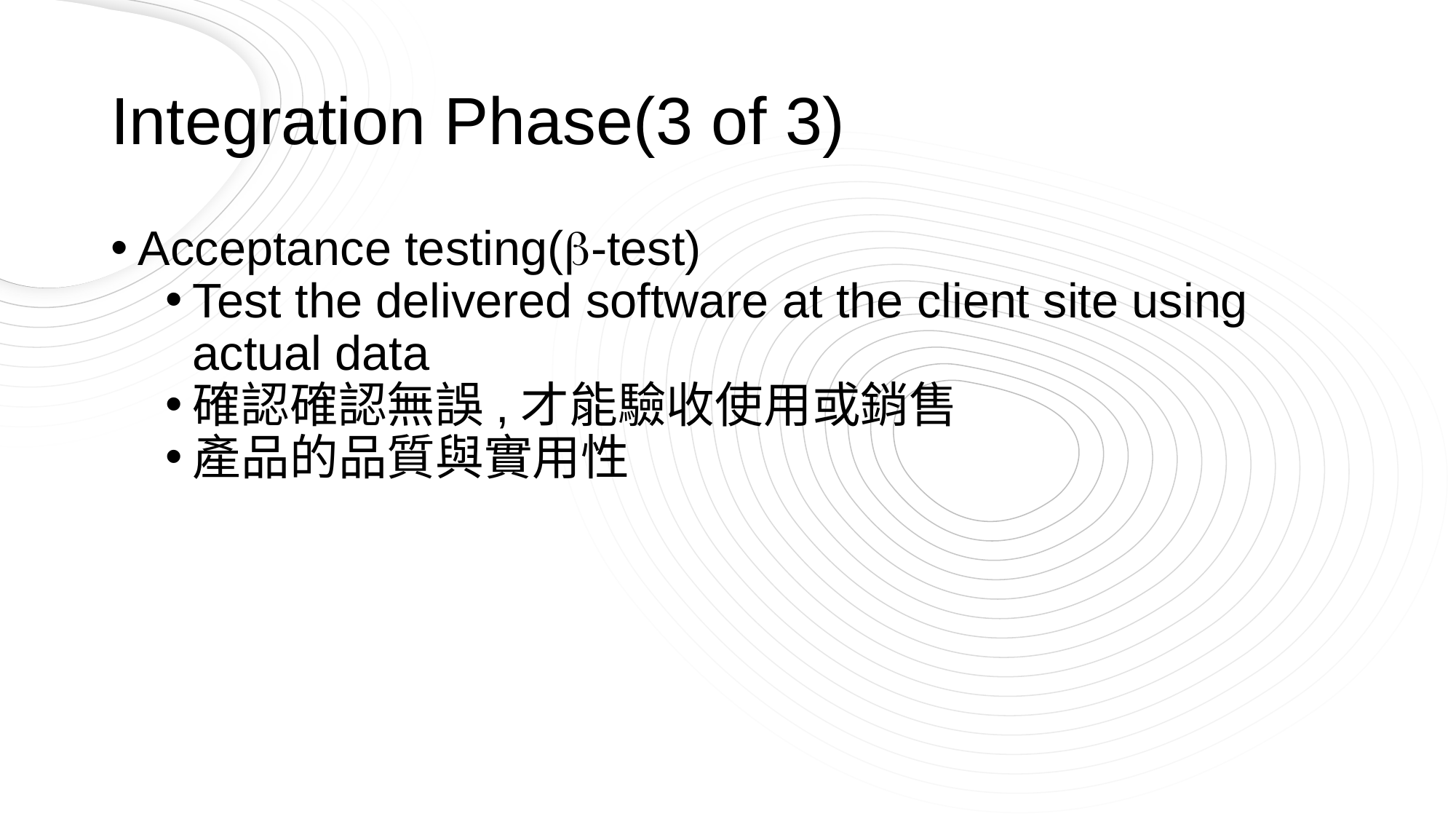

# Integration Phase(3 of 3)
Acceptance testing(β-test)
Test the delivered software at the client site using actual data
確認確認無誤,才能驗收使用或銷售
產品的品質與實用性